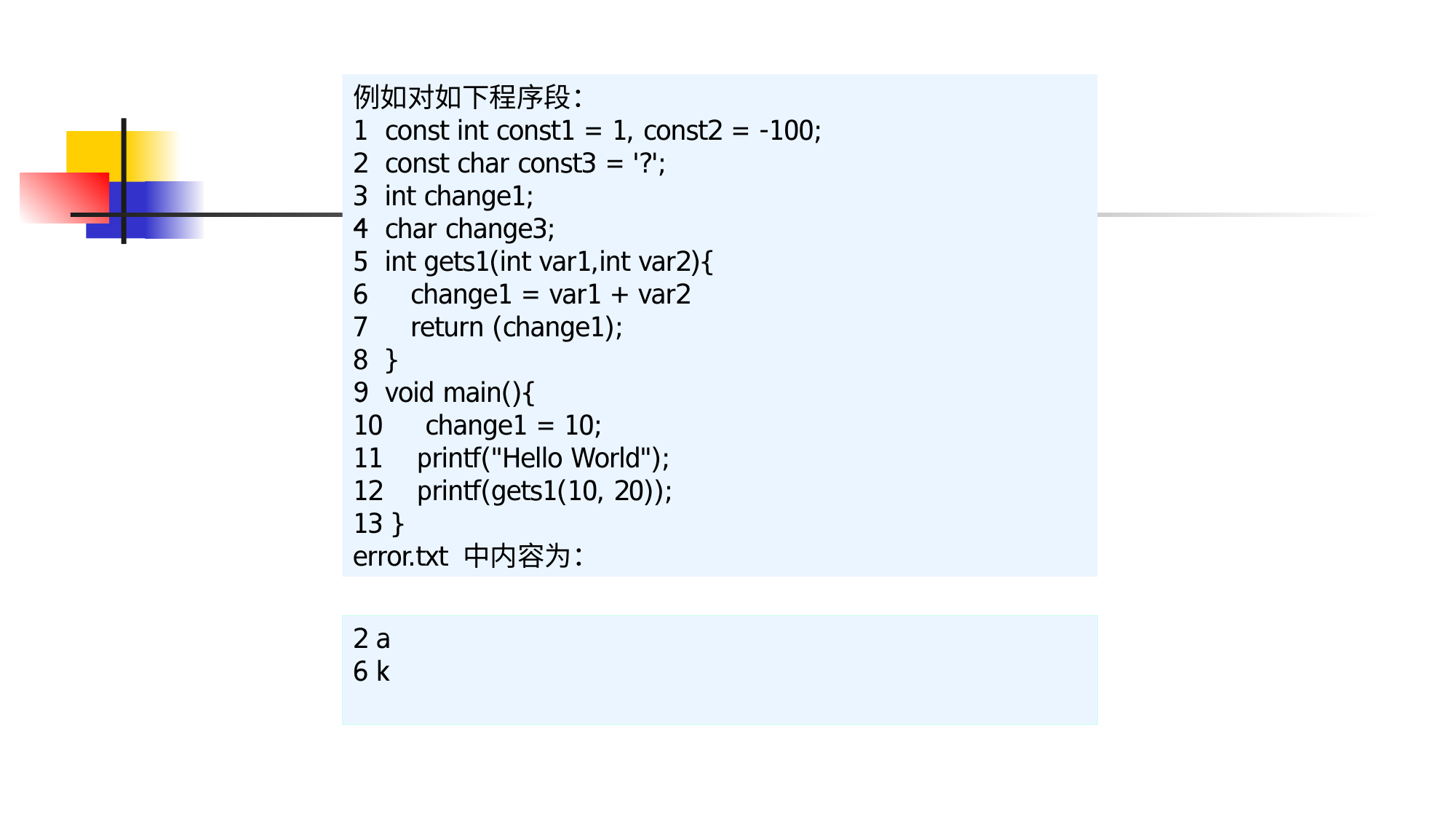

例如对如下程序段：
1  const int const1 = 1, const2 = -100;
2  const char const3 = '?';
3  int change1;
4  char change3;
5  int gets1(int var1,int var2){
6     change1 = var1 + var2
7     return (change1);
8  }
9  void main(){
10     change1 = 10;
11    printf("Hello World");
12    printf(gets1(10, 20));
13 }
error.txt 中内容为：
2 a
6 k